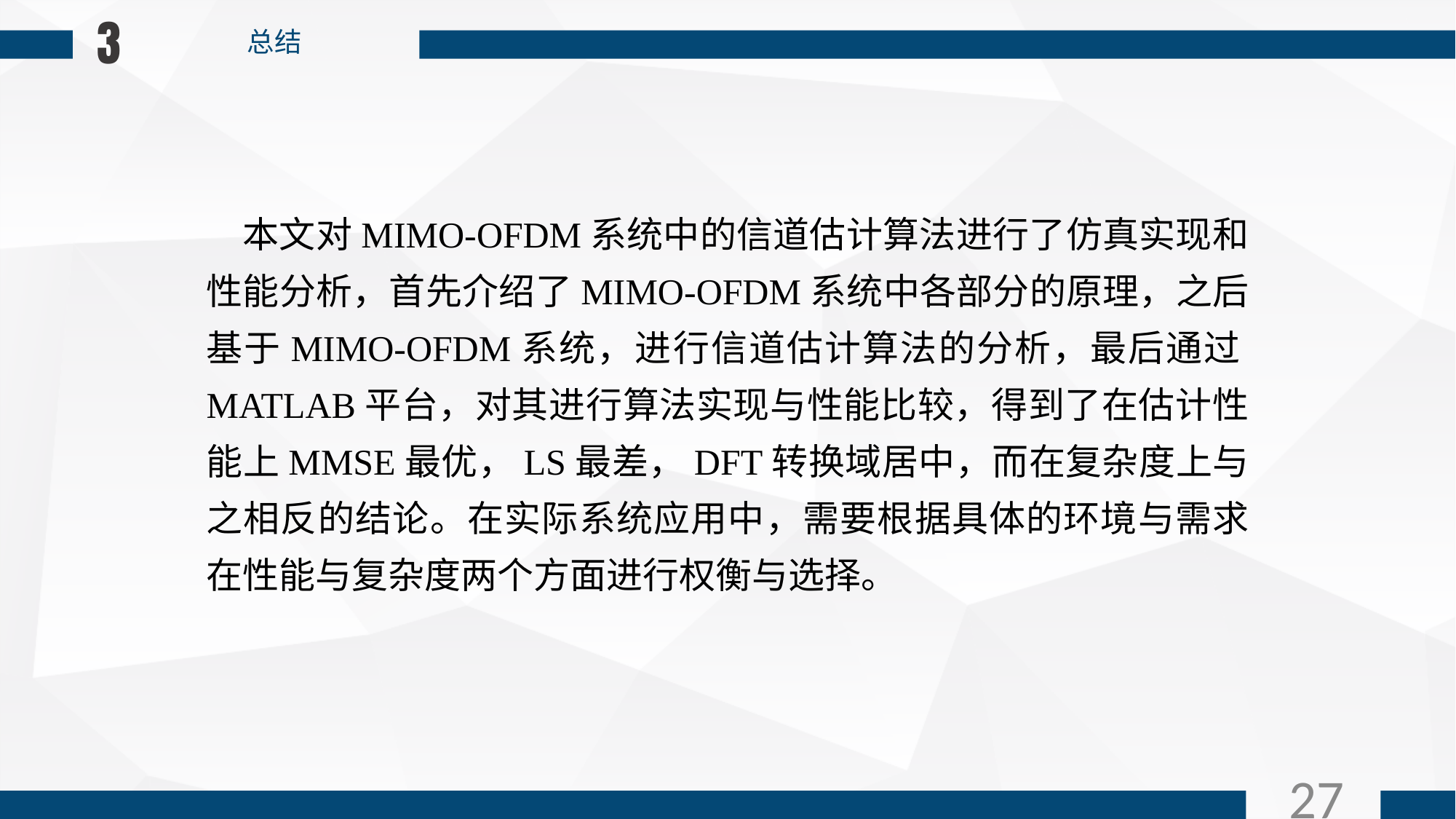

3
总结

本文对MIMO-OFDM系统中的信道估计算法进行了仿真实现和性能分析，首先介绍了MIMO-OFDM系统中各部分的原理，之后基于MIMO-OFDM系统，进行信道估计算法的分析，最后通过MATLAB平台，对其进行算法实现与性能比较，得到了在估计性能上MMSE最优，LS最差，DFT转换域居中，而在复杂度上与之相反的结论。在实际系统应用中，需要根据具体的环境与需求在性能与复杂度两个方面进行权衡与选择。
27